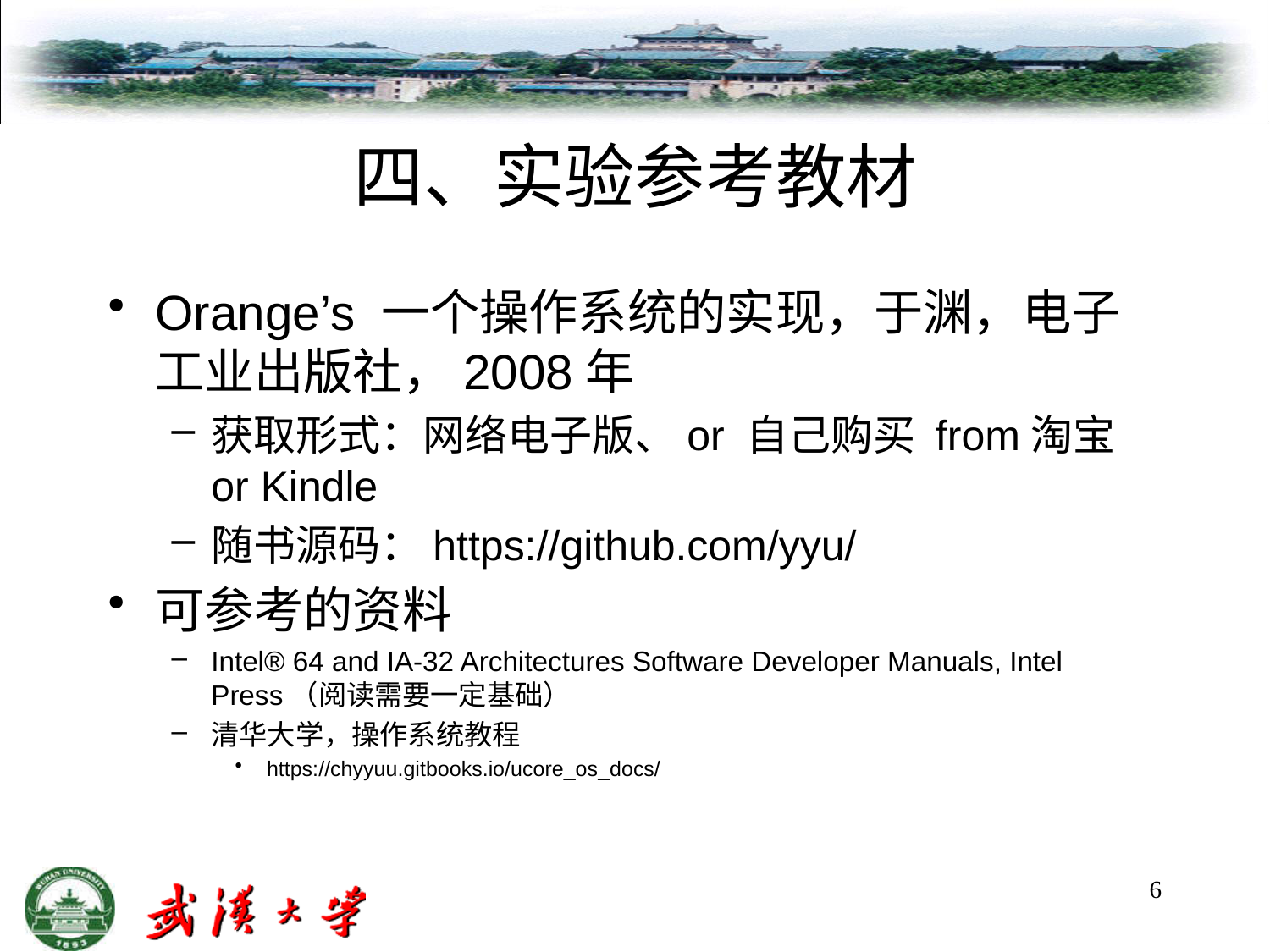

# 四、实验参考教材
Orange’s 一个操作系统的实现，于渊，电子工业出版社，2008年
获取形式：网络电子版、or 自己购买 from淘宝 or Kindle
随书源码：https://github.com/yyu/
可参考的资料
Intel® 64 and IA-32 Architectures Software Developer Manuals, Intel Press（阅读需要一定基础）
清华大学，操作系统教程
https://chyyuu.gitbooks.io/ucore_os_docs/

6